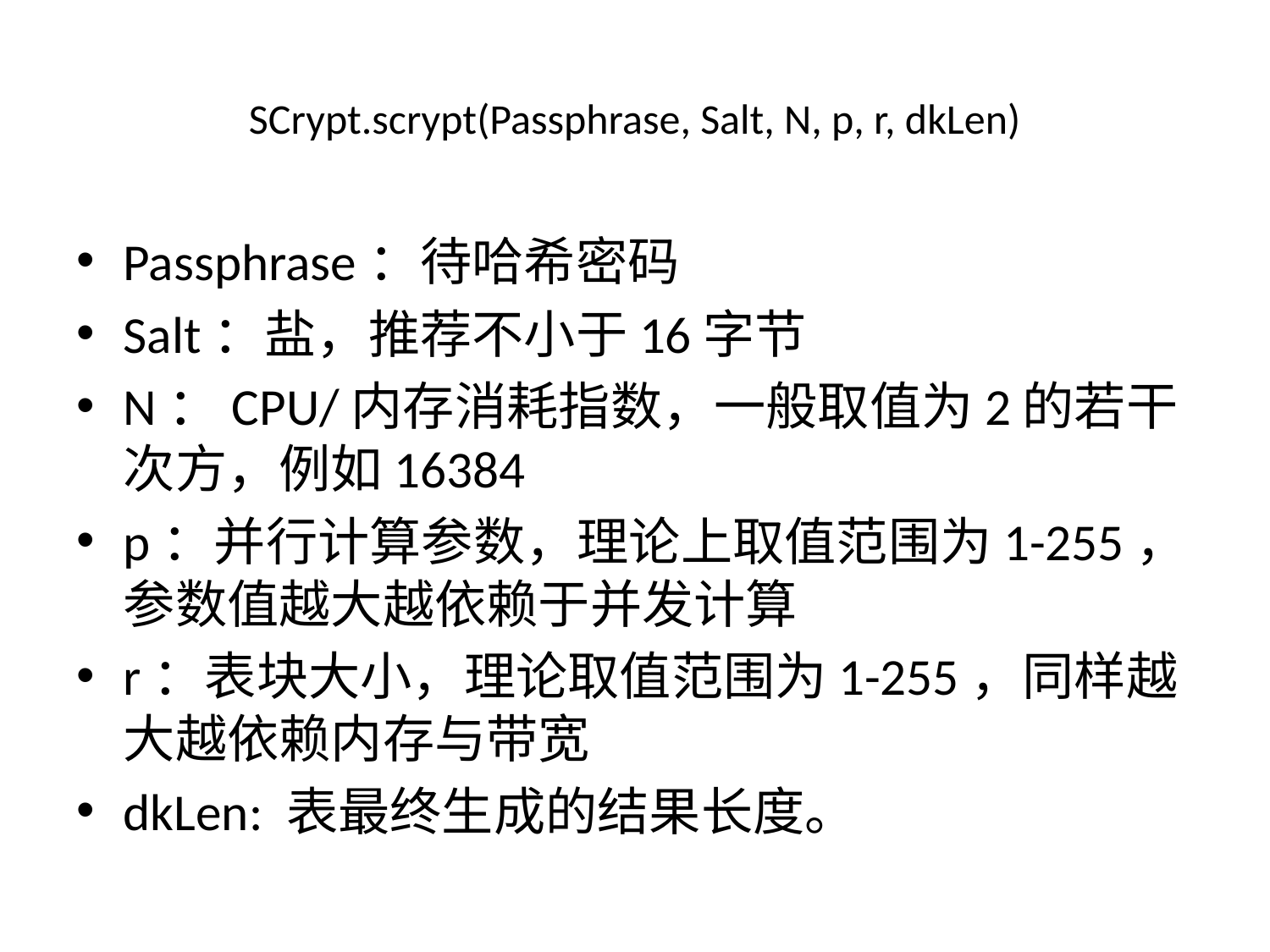

# SCrypt.scrypt(Passphrase, Salt, N, p, r, dkLen)
Passphrase：待哈希密码
Salt：盐，推荐不小于16字节
N：CPU/内存消耗指数，一般取值为2的若干次方，例如16384
p：并行计算参数，理论上取值范围为1-255，参数值越大越依赖于并发计算
r：表块大小，理论取值范围为1-255，同样越大越依赖内存与带宽
dkLen: 表最终生成的结果长度。